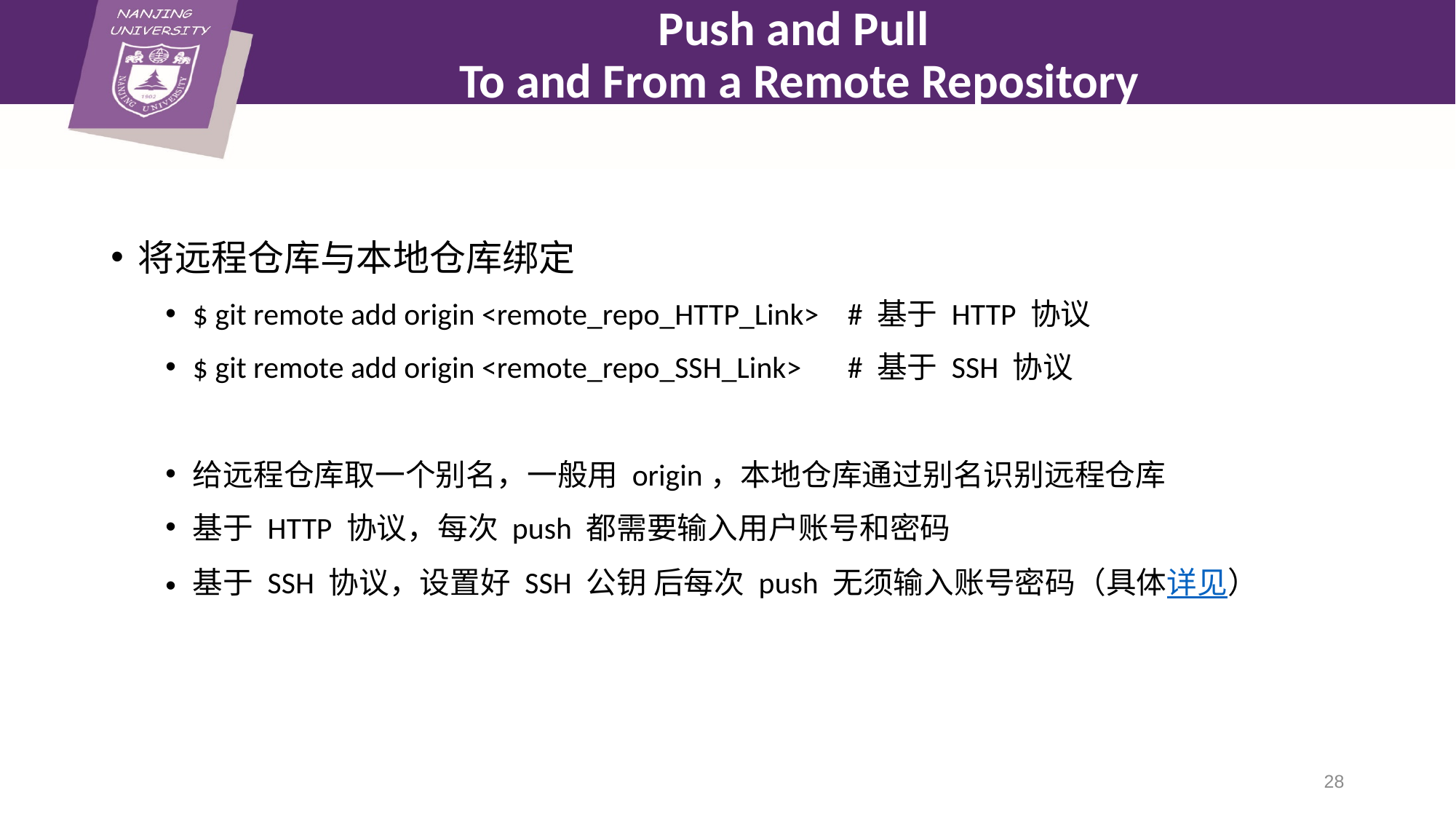

# Push and Pull To and From a Remote Repository
将远程仓库与本地仓库绑定
$ git remote add origin <remote_repo_HTTP_Link>	# 基于 HTTP 协议
$ git remote add origin <remote_repo_SSH_Link>	# 基于 SSH 协议

给远程仓库取一个别名，一般用 origin，本地仓库通过别名识别远程仓库
基于 HTTP 协议，每次 push 都需要输入用户账号和密码
基于 SSH 协议，设置好 SSH 公钥 后每次 push 无须输入账号密码（具体详见）

28